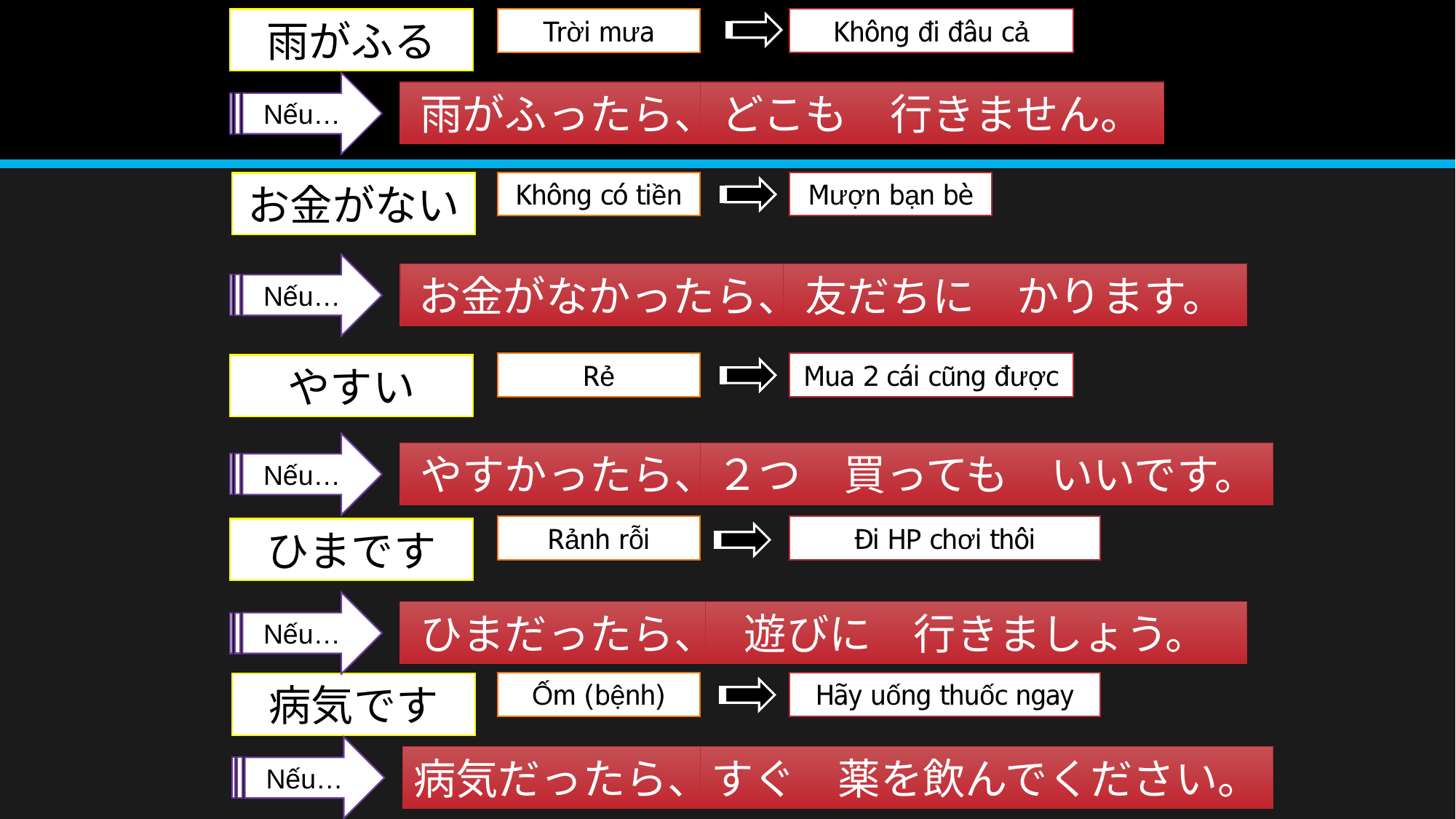

Trời mưa
Không đi đâu cả
雨がふる

Nếu…
雨がふったら、
どこも　行きません。
Không có tiền
Mượn bạn bè
お金がない

Nếu…
お金がなかったら、
友だちに　かります。
Rẻ
Mua 2 cái cũng được
やすい

Nếu…
やすかったら、
２つ　買っても　いいです。
Rảnh rỗi
Đi HP chơi thôi
ひまです

Nếu…
ひまだったら、
遊びに　行きましょう。
Ốm (bệnh)
Hãy uống thuốc ngay
病気です

Nếu…
病気だったら、
すぐ　薬を飲んでください。